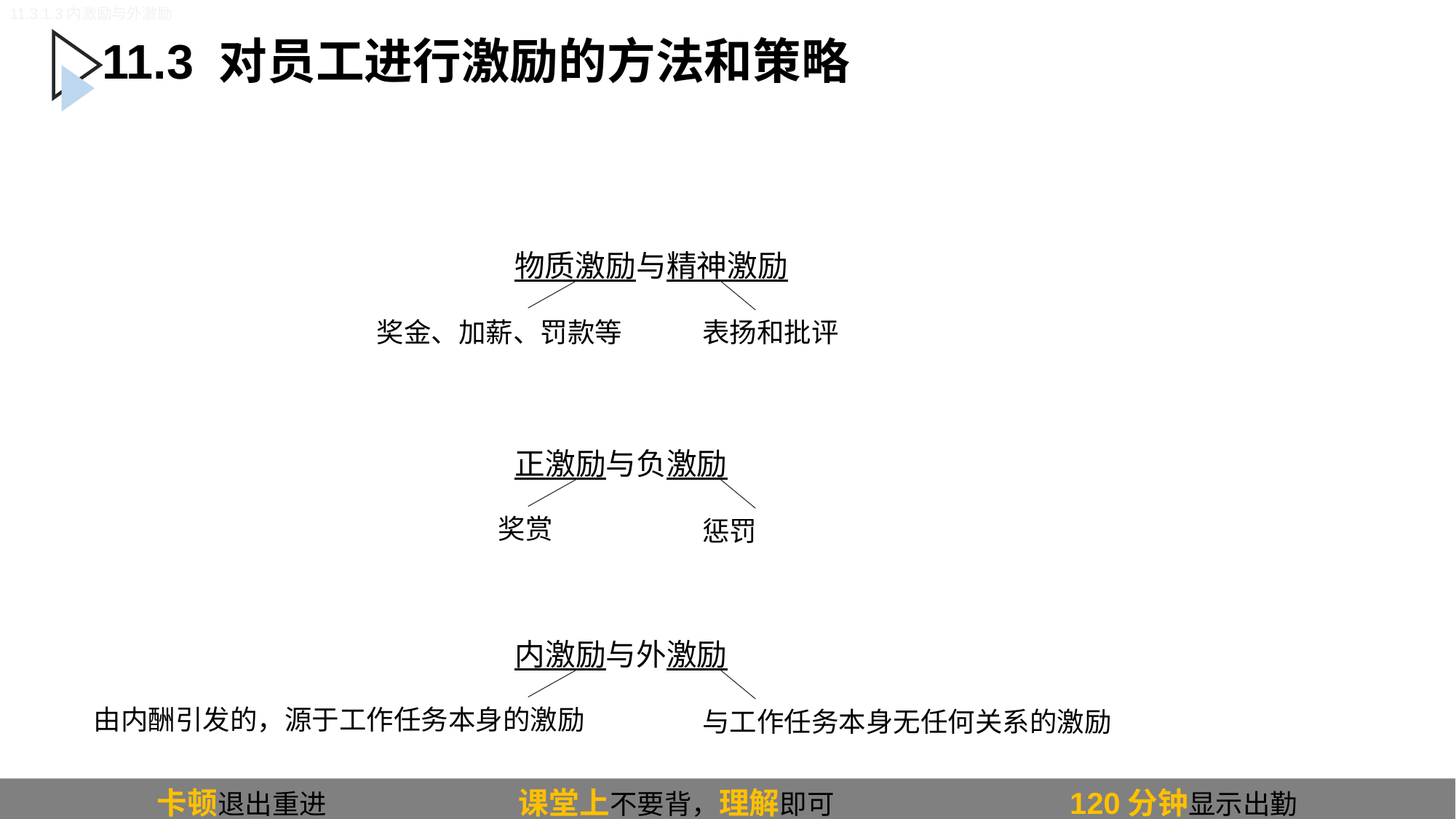

11.3.1.3内激励与外激励
11.3 对员工进行激励的方法和策略
物质激励与精神激励
奖金、加薪、罚款等
表扬和批评
正激励与负激励
奖赏
惩罚
内激励与外激励
由内酬引发的，源于工作任务本身的激励
与工作任务本身无任何关系的激励